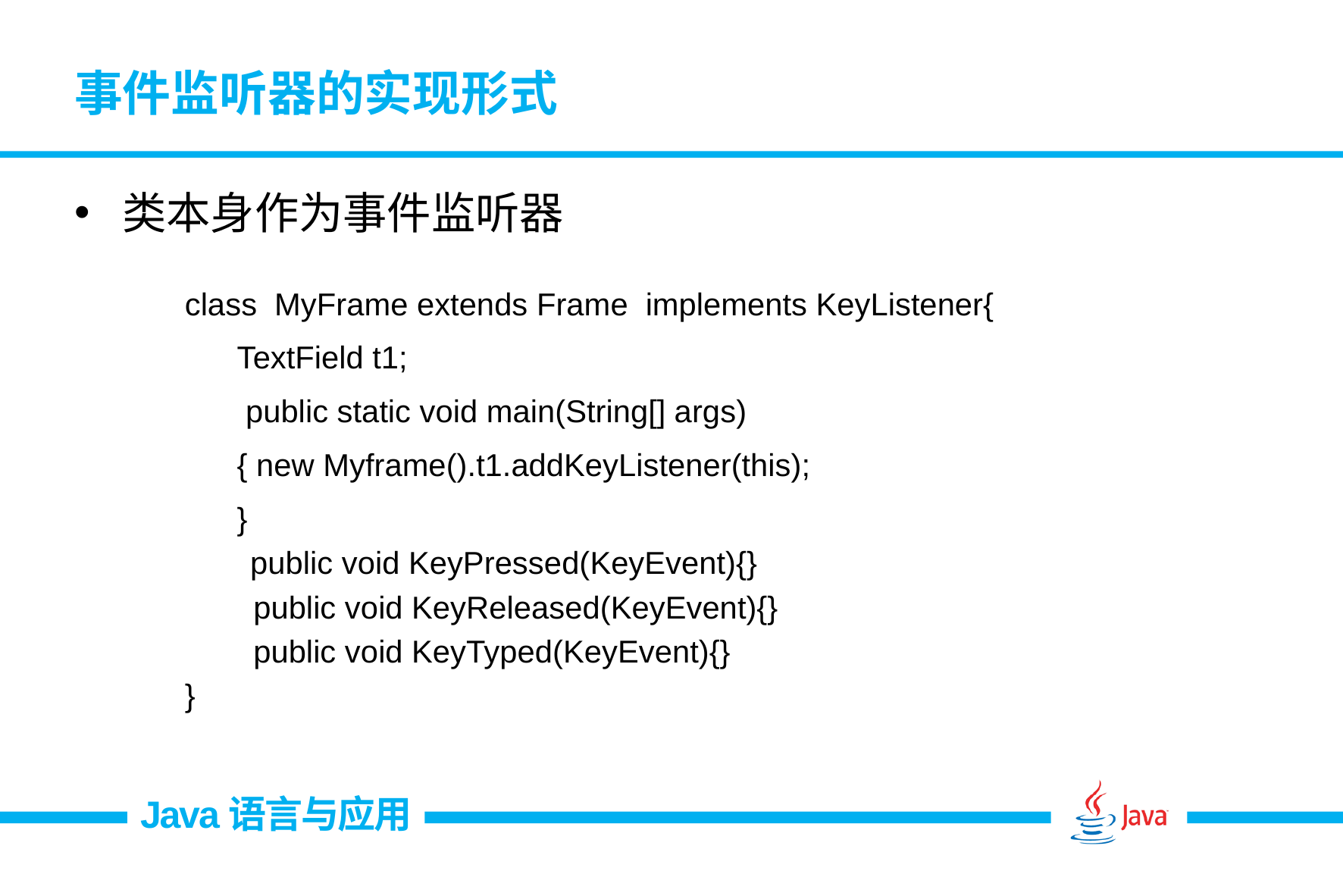

# 事件监听器的实现形式
类本身作为事件监听器
class  MyFrame extends Frame  implements KeyListener{
      TextField t1;
       public static void main(String[] args)
      { new Myframe().t1.addKeyListener(this);
      }
 public void KeyPressed(KeyEvent){}
	   public void KeyReleased(KeyEvent){}
	   public void KeyTyped(KeyEvent){}
}